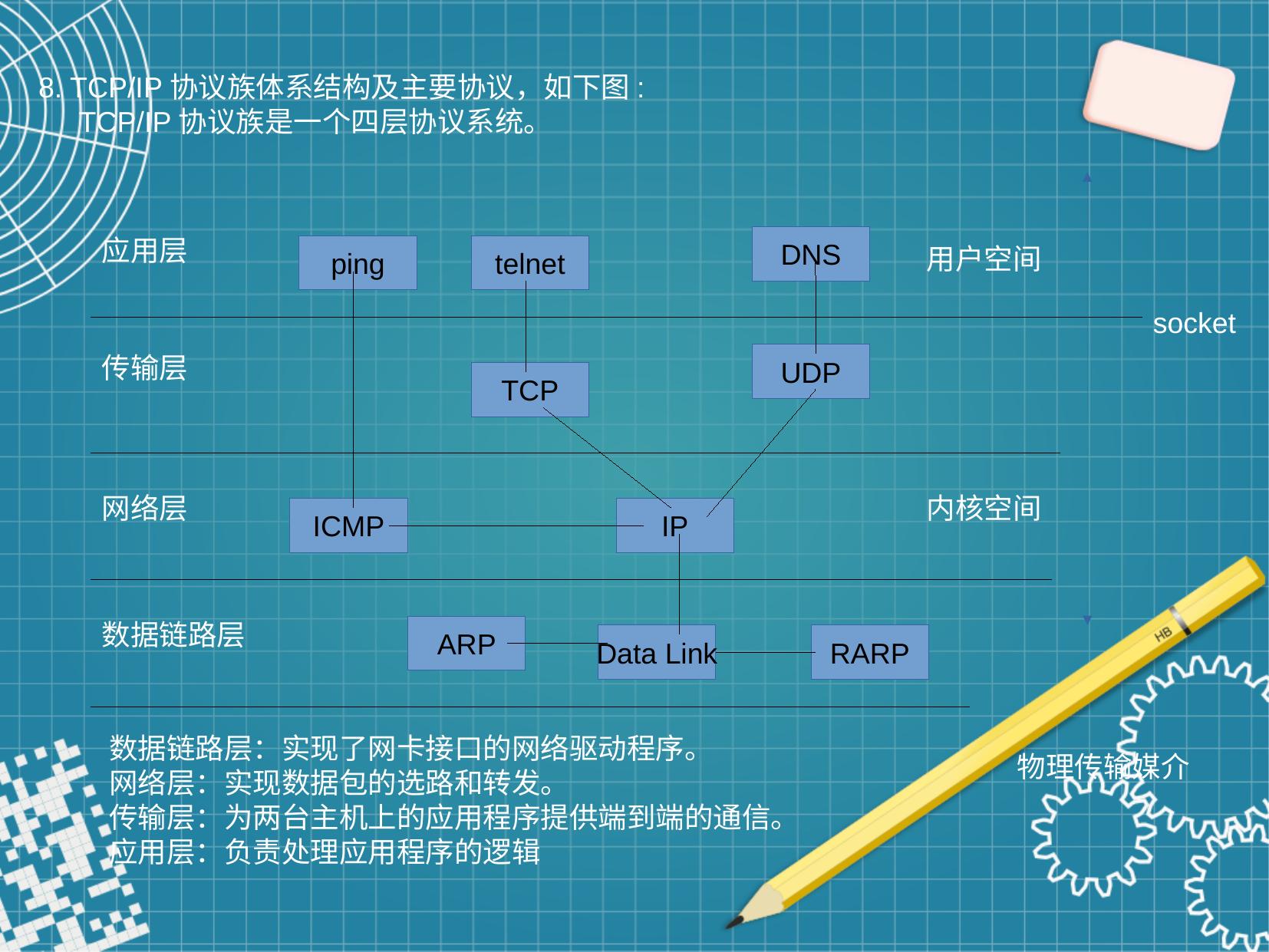

8. TCP/IP协议族体系结构及主要协议，如下图:
     TCP/IP协议族是一个四层协议系统。

应用层
DNS
ping
telnet
用户空间

socket

传输层
UDP
TCP

网络层
内核空间
ICMP
IP

数据链路层
ARP
Data Link
RARP

数据链路层：实现了网卡接口的网络驱动程序。
网络层：实现数据包的选路和转发。
传输层：为两台主机上的应用程序提供端到端的通信。
应用层：负责处理应用程序的逻辑

物理传输媒介